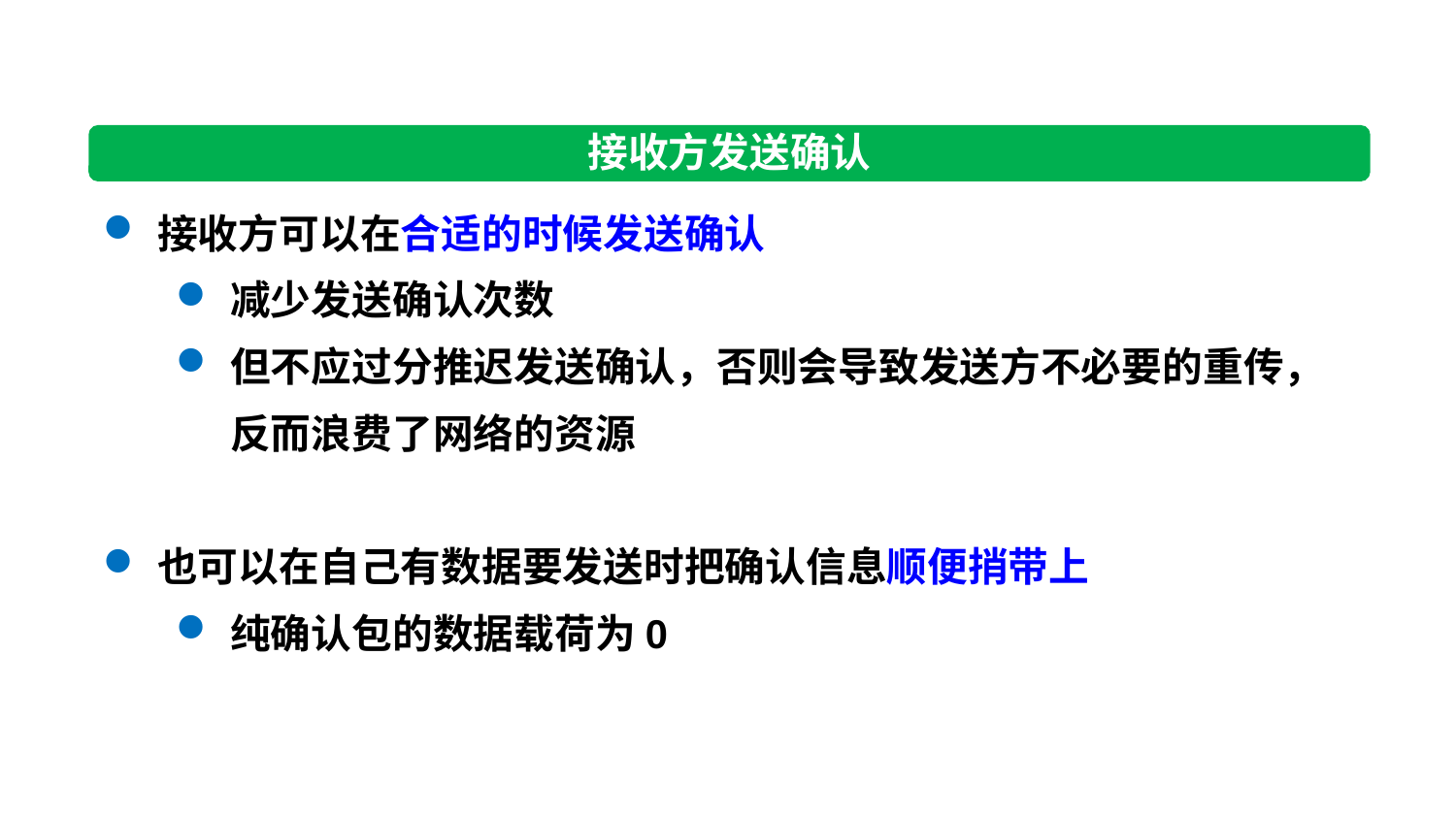

接收方发送确认

接收方可以在合适的时候发送确认
减少发送确认次数
但不应过分推迟发送确认，否则会导致发送方不必要的重传，反而浪费了网络的资源

也可以在自己有数据要发送时把确认信息顺便捎带上
纯确认包的数据载荷为0
115